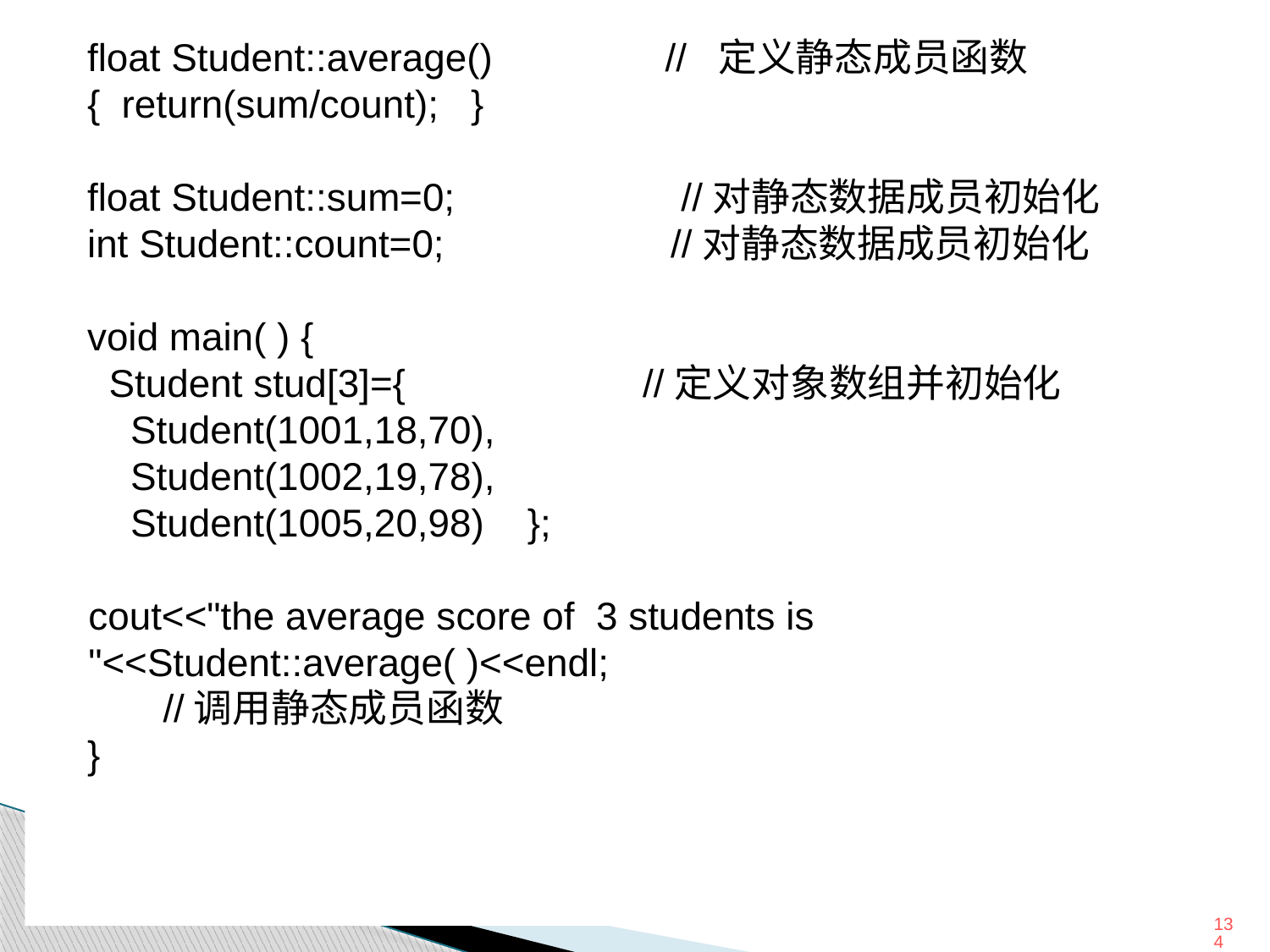

float Student::average()                //  定义静态成员函数
{  return(sum/count);   }

float Student::sum=0;                     //对静态数据成员初始化
int Student::count=0;                     //对静态数据成员初始化

void main( ) {
  Student stud[3]={                      //定义对象数组并初始化
    Student(1001,18,70),
    Student(1002,19,78),
    Student(1005,20,98)    };

	cout<<"the average score of  3 students is "<<Student::average( )<<endl;
       //调用静态成员函数
}

134